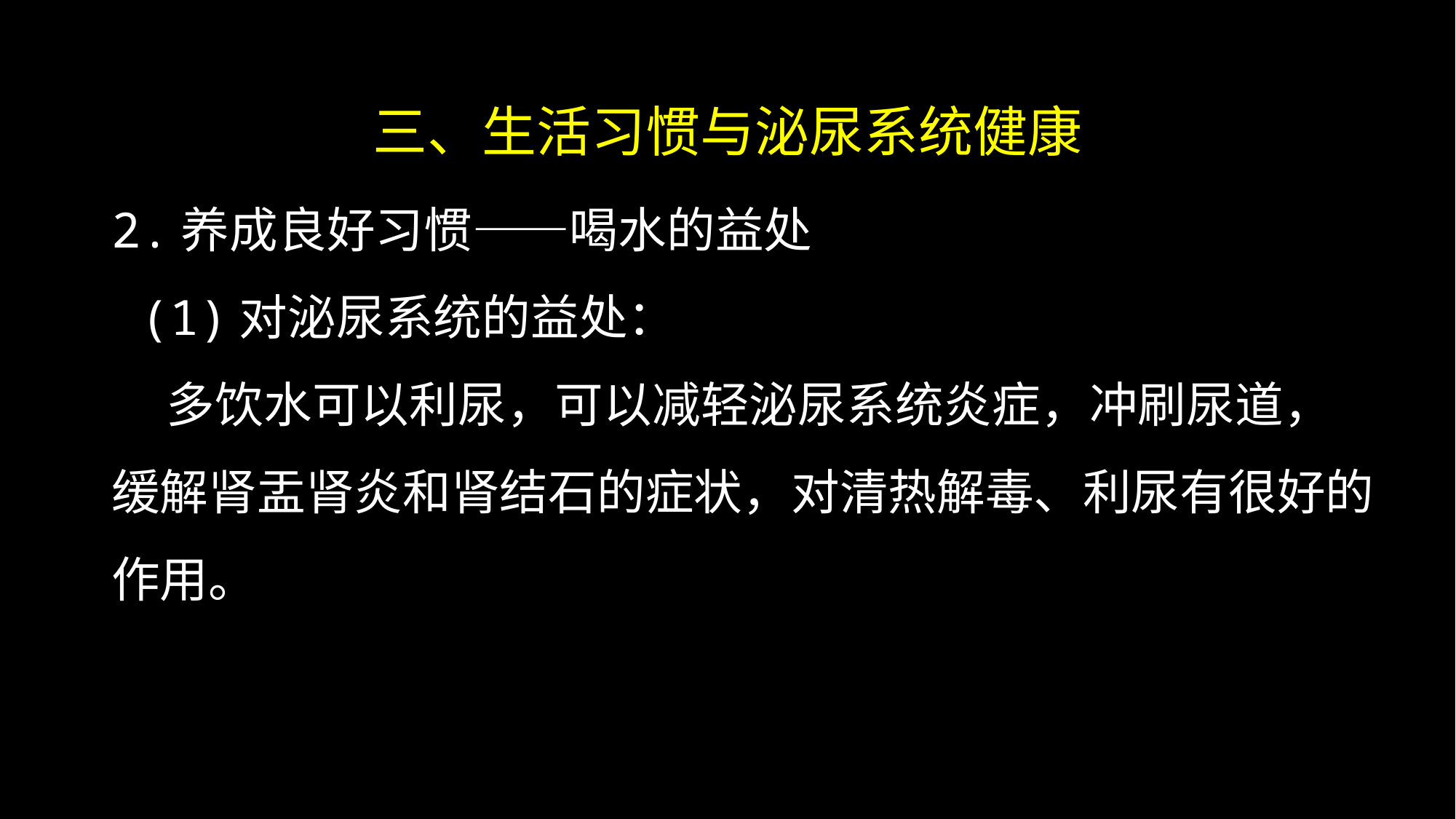

三、生活习惯与泌尿系统健康
2.养成良好习惯——喝水的益处
 (1)对泌尿系统的益处：
    多饮水可以利尿，可以减轻泌尿系统炎症，冲刷尿道，缓解肾盂肾炎和肾结石的症状，对清热解毒、利尿有很好的作用。